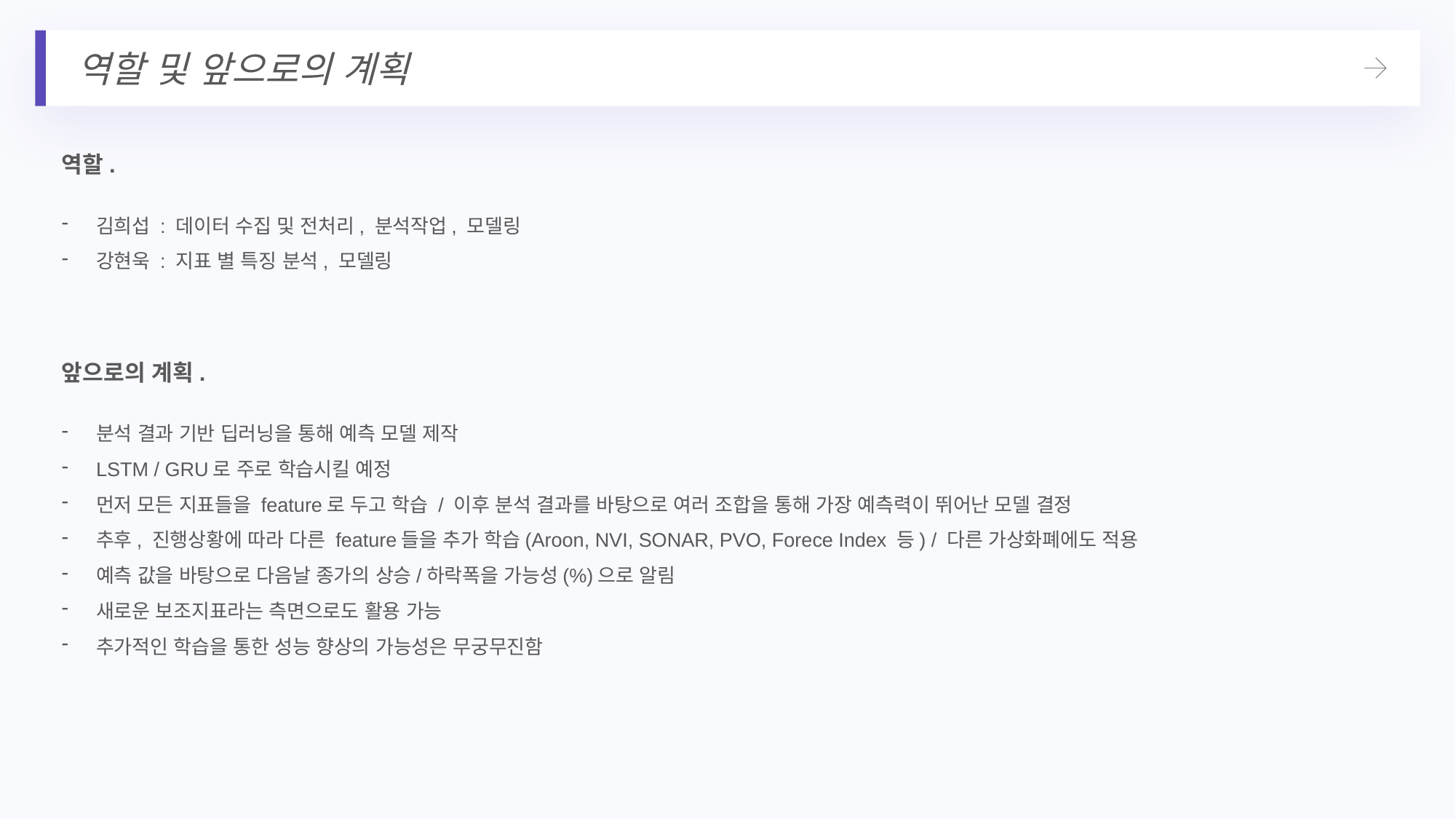

역할 및 앞으로의 계획

역할.

김희섭 : 데이터 수집 및 전처리, 분석작업, 모델링
강현욱 : 지표 별 특징 분석, 모델링
앞으로의 계획.

분석 결과 기반 딥러닝을 통해 예측 모델 제작
LSTM / GRU로 주로 학습시킬 예정
먼저 모든 지표들을 feature로 두고 학습 / 이후 분석 결과를 바탕으로 여러 조합을 통해 가장 예측력이 뛰어난 모델 결정
추후, 진행상황에 따라 다른 feature들을 추가 학습(Aroon, NVI, SONAR, PVO, Forece Index 등) / 다른 가상화폐에도 적용
예측 값을 바탕으로 다음날 종가의 상승/하락폭을 가능성(%)으로 알림
새로운 보조지표라는 측면으로도 활용 가능
추가적인 학습을 통한 성능 향상의 가능성은 무궁무진함